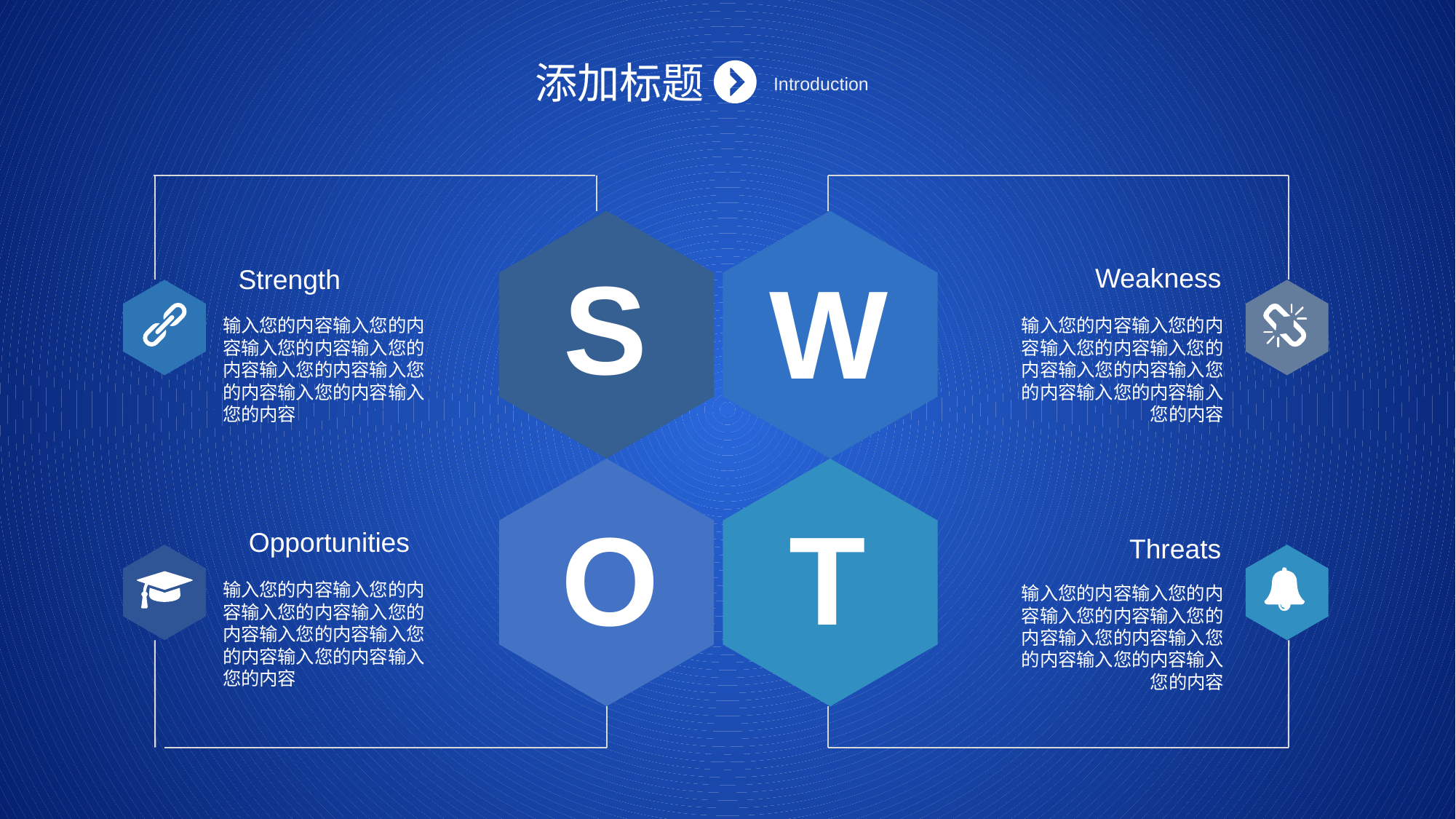

添加标题

Introduction
Strength

输入您的内容输入您的内容输入您的内容输入您的内容输入您的内容输入您的内容输入您的内容输入您的内容
Weakness

输入您的内容输入您的内容输入您的内容输入您的内容输入您的内容输入您的内容输入您的内容输入您的内容

S

W

O

T
Opportunities

输入您的内容输入您的内容输入您的内容输入您的内容输入您的内容输入您的内容输入您的内容输入您的内容
Threats

输入您的内容输入您的内容输入您的内容输入您的内容输入您的内容输入您的内容输入您的内容输入您的内容